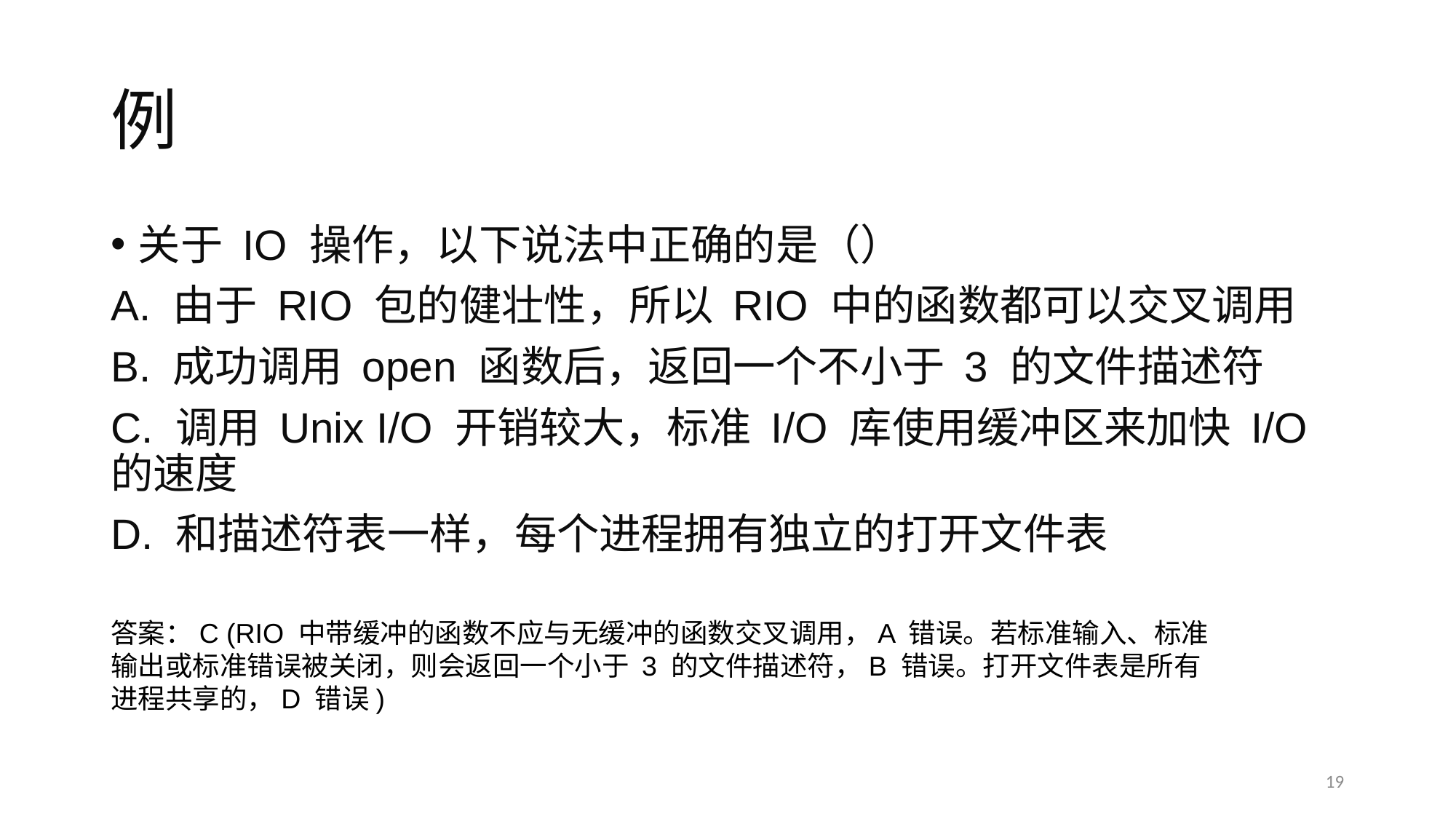

# 例
关于 IO 操作，以下说法中正确的是（）
A. 由于 RIO 包的健壮性，所以 RIO 中的函数都可以交叉调用
B. 成功调用 open 函数后，返回一个不小于 3 的文件描述符
C. 调用 Unix I/O 开销较大，标准 I/O 库使用缓冲区来加快 I/O 的速度
D. 和描述符表一样，每个进程拥有独立的打开文件表
答案：C (RIO 中带缓冲的函数不应与无缓冲的函数交叉调用，A 错误。若标准输入、标准输出或标准错误被关闭，则会返回一个小于 3 的文件描述符，B 错误。打开文件表是所有进程共享的，D 错误)
19